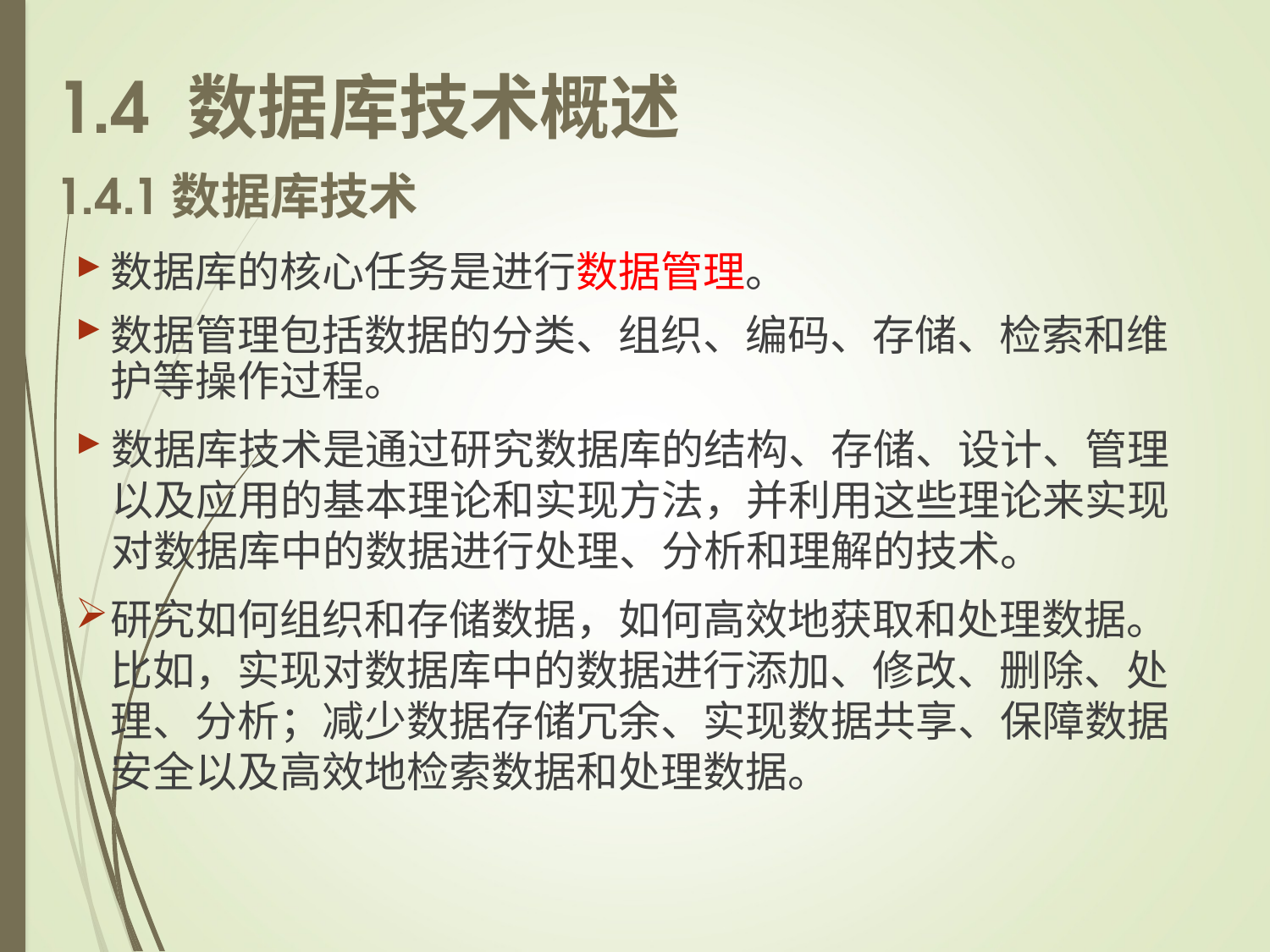

1.4 数据库技术概述
1.4.1数据库技术
数据库的核心任务是进行数据管理。
数据管理包括数据的分类、组织、编码、存储、检索和维护等操作过程。
数据库技术是通过研究数据库的结构、存储、设计、管理以及应用的基本理论和实现方法，并利用这些理论来实现对数据库中的数据进行处理、分析和理解的技术。
研究如何组织和存储数据，如何高效地获取和处理数据。比如，实现对数据库中的数据进行添加、修改、删除、处理、分析；减少数据存储冗余、实现数据共享、保障数据安全以及高效地检索数据和处理数据。